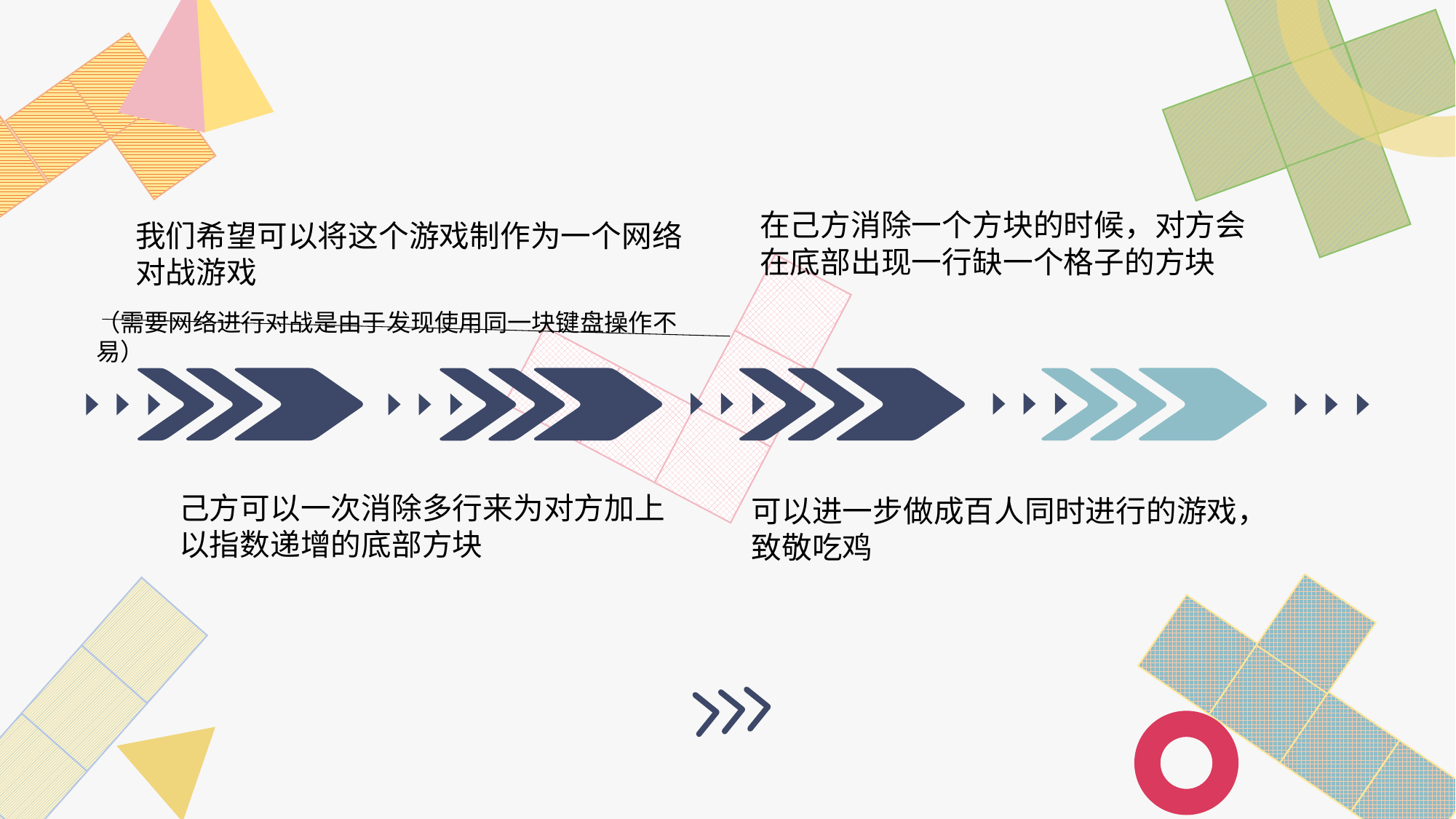

在己方消除一个方块的时候，对方会在底部出现一行缺一个格子的方块
我们希望可以将这个游戏制作为一个网络对战游戏

（需要网络进行对战是由于发现使用同一块键盘操作不易）

己方可以一次消除多行来为对方加上以指数递增的底部方块
可以进一步做成百人同时进行的游戏，致敬吃鸡